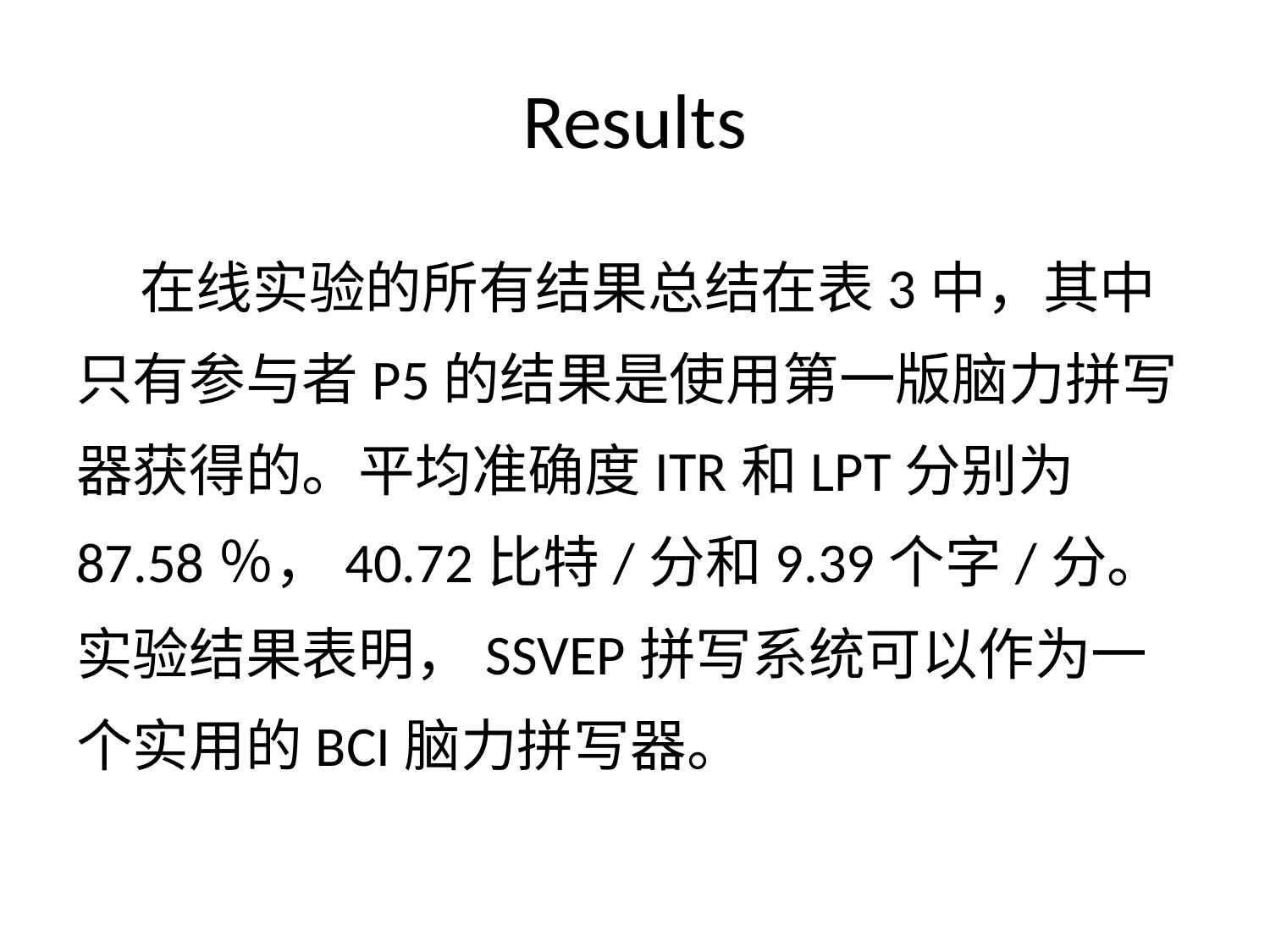

# Results
在线实验的所有结果总结在表3中，其中只有参与者P5的结果是使用第一版脑力拼写器获得的。平均准确度ITR和LPT分别为87.58％，40.72比特/分和9.39个字/分。实验结果表明，SSVEP拼写系统可以作为一个实用的BCI脑力拼写器。